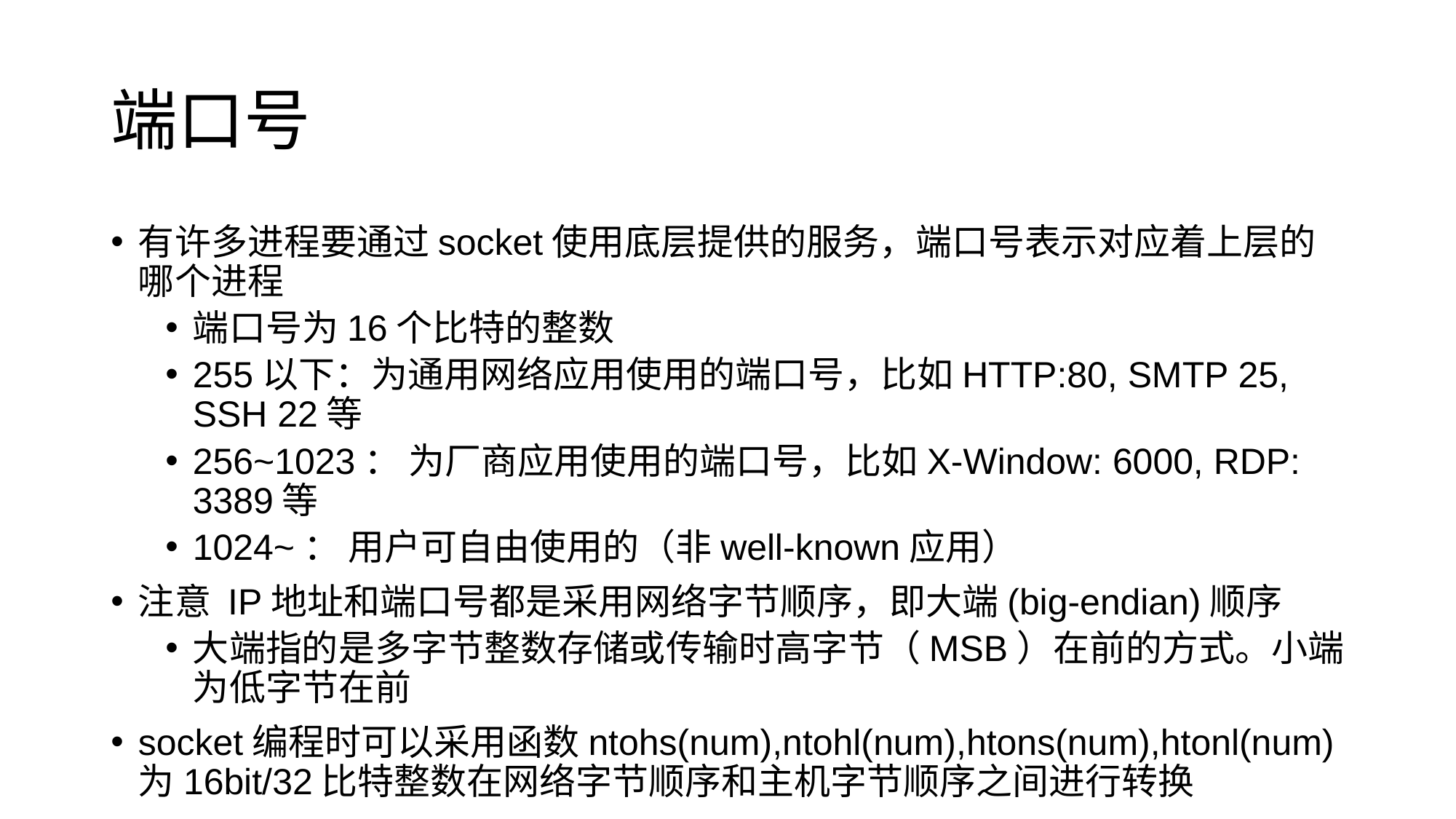

# 端口号
有许多进程要通过socket使用底层提供的服务，端口号表示对应着上层的哪个进程
端口号为16个比特的整数
255以下：为通用网络应用使用的端口号，比如HTTP:80, SMTP 25, SSH 22等
256~1023： 为厂商应用使用的端口号，比如X-Window: 6000, RDP: 3389等
1024~： 用户可自由使用的（非well-known应用）
注意 IP地址和端口号都是采用网络字节顺序，即大端(big-endian)顺序
大端指的是多字节整数存储或传输时高字节（MSB）在前的方式。小端为低字节在前
socket编程时可以采用函数ntohs(num),ntohl(num),htons(num),htonl(num)为16bit/32比特整数在网络字节顺序和主机字节顺序之间进行转换